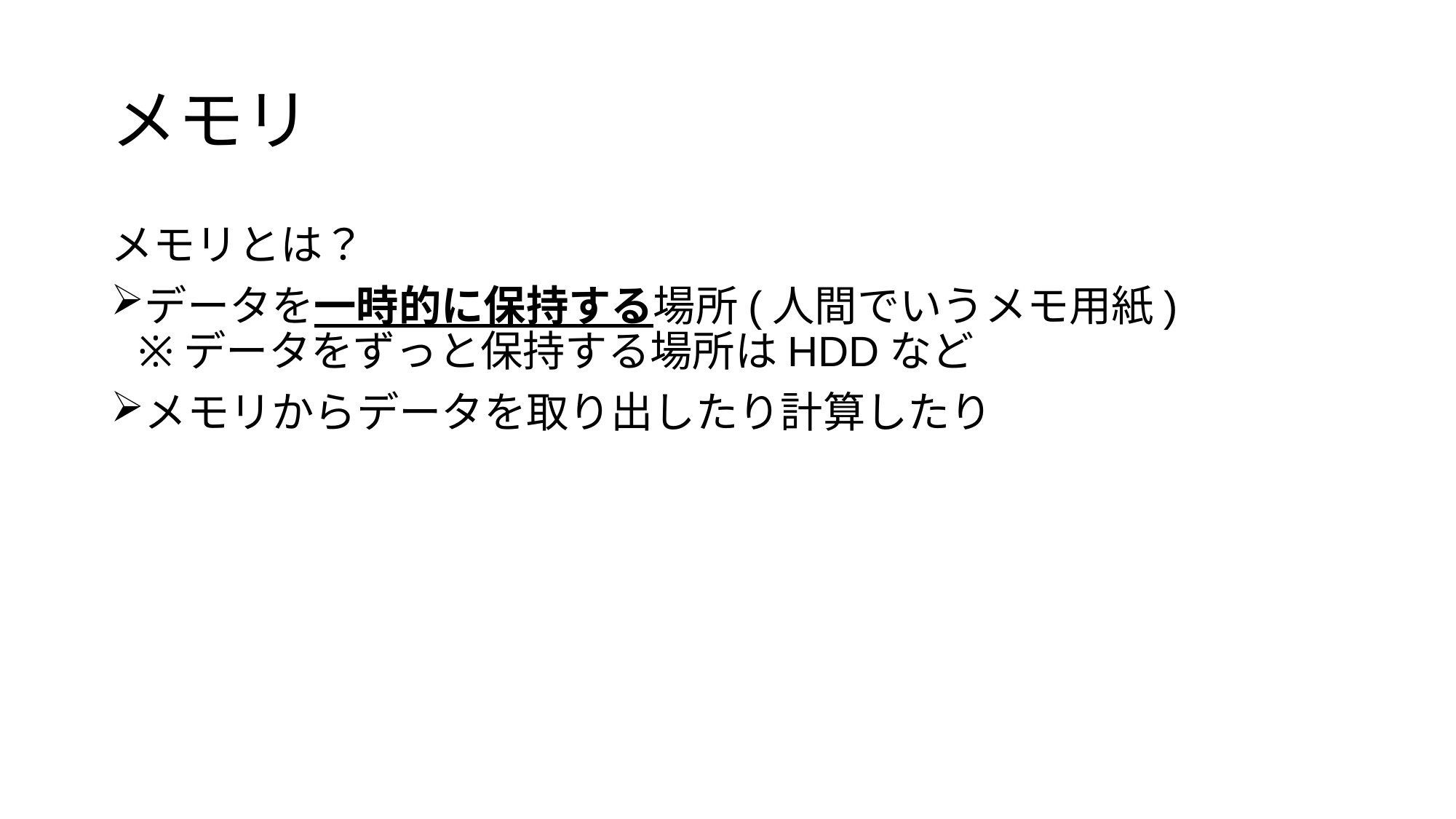

# メモリ
メモリとは？
データを一時的に保持する場所(人間でいうメモ用紙)
※データをずっと保持する場所はHDDなど
メモリからデータを取り出したり計算したり